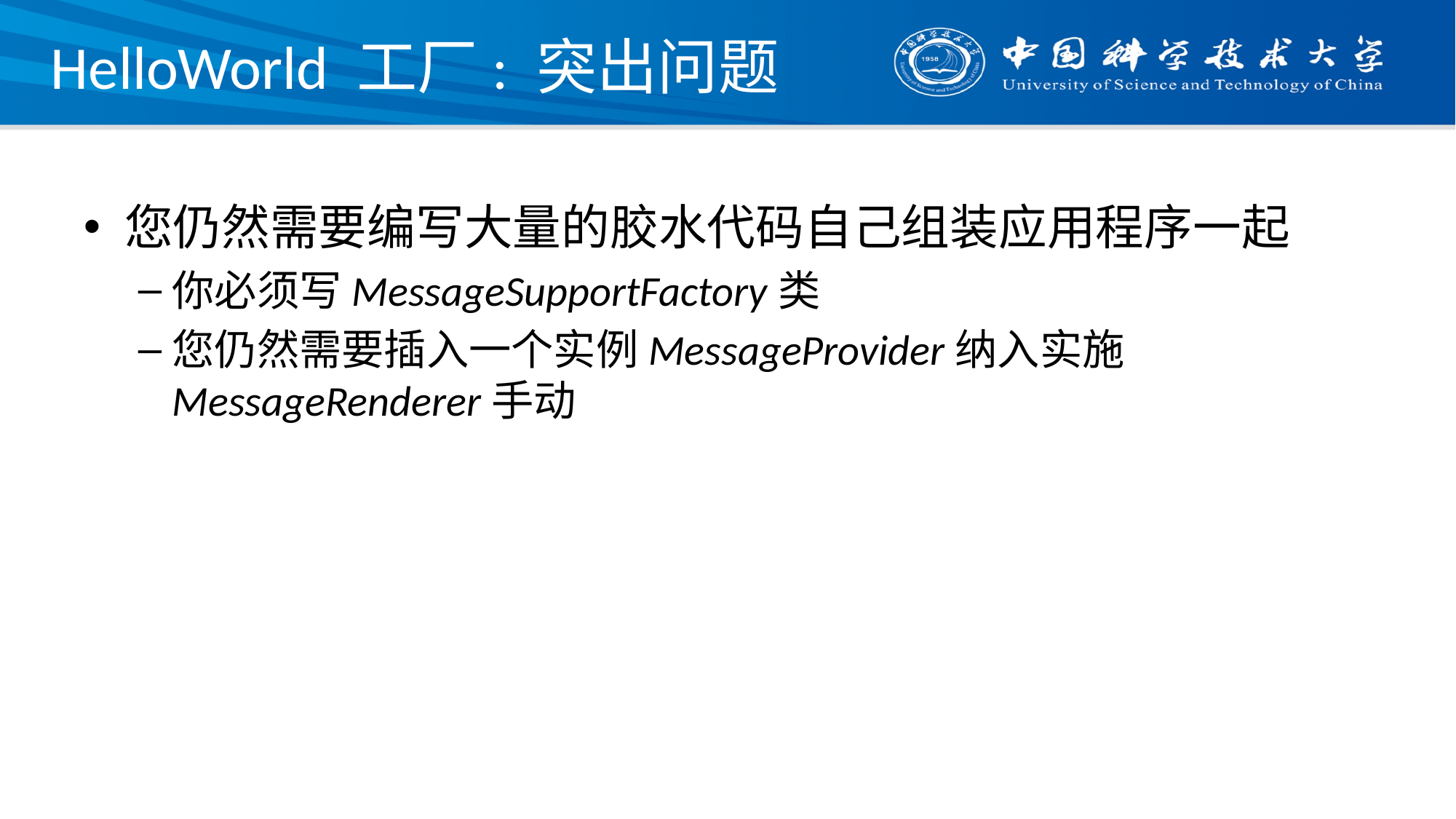

# HelloWorld 工厂: 突出问题
您仍然需要编写大量的胶水代码自己组装应用程序一起
你必须写MessageSupportFactory类
您仍然需要插入一个实例MessageProvider纳入实施MessageRenderer手动